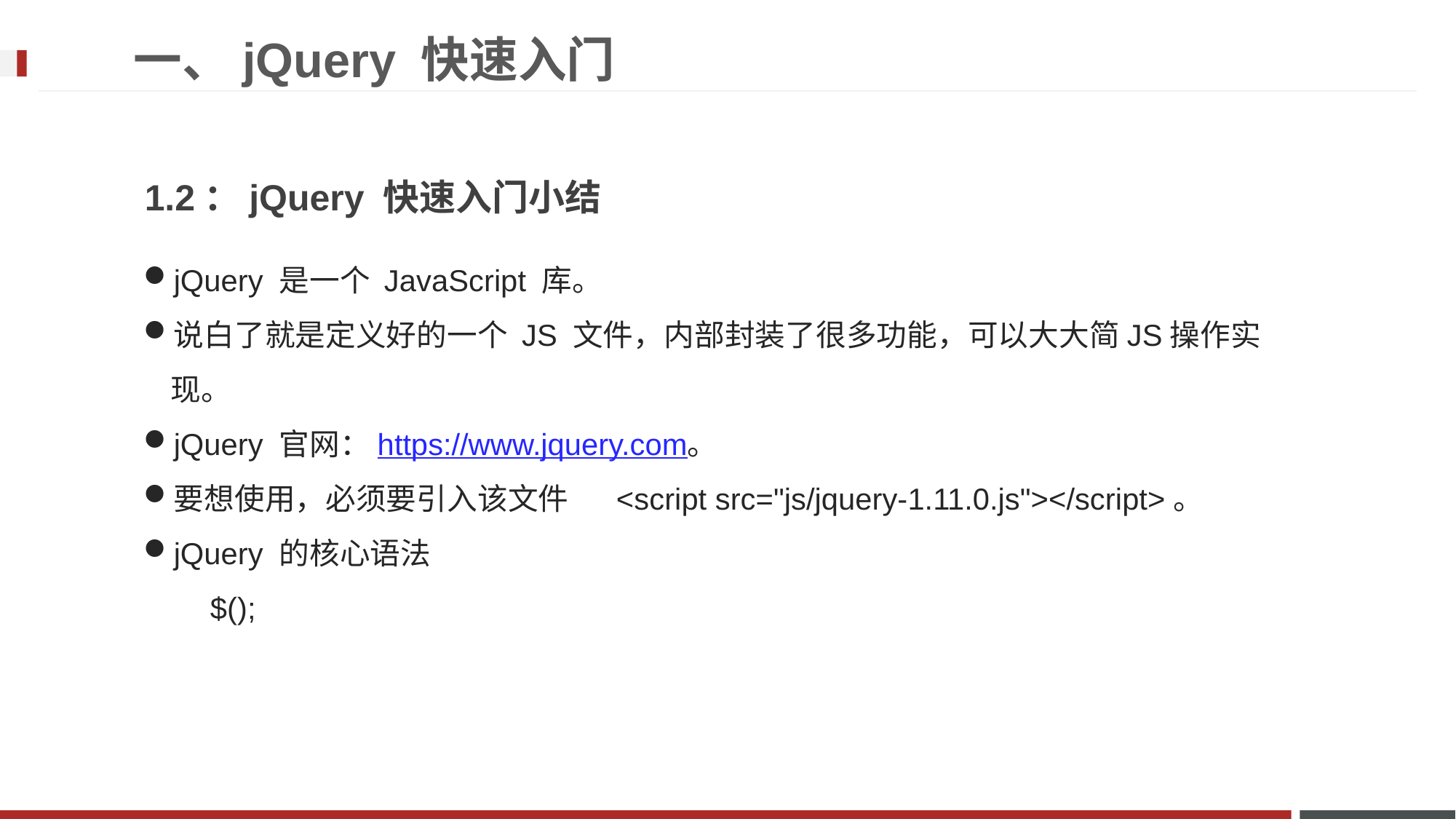

一、jQuery 快速入门
1.2：jQuery 快速入门小结
jQuery 是一个 JavaScript 库。
说白了就是定义好的一个 JS 文件，内部封装了很多功能，可以大大简JS操作实现。
jQuery 官网：https://www.jquery.com。
要想使用，必须要引入该文件      <script src="js/jquery-1.11.0.js"></script>。
jQuery 的核心语法
        $();